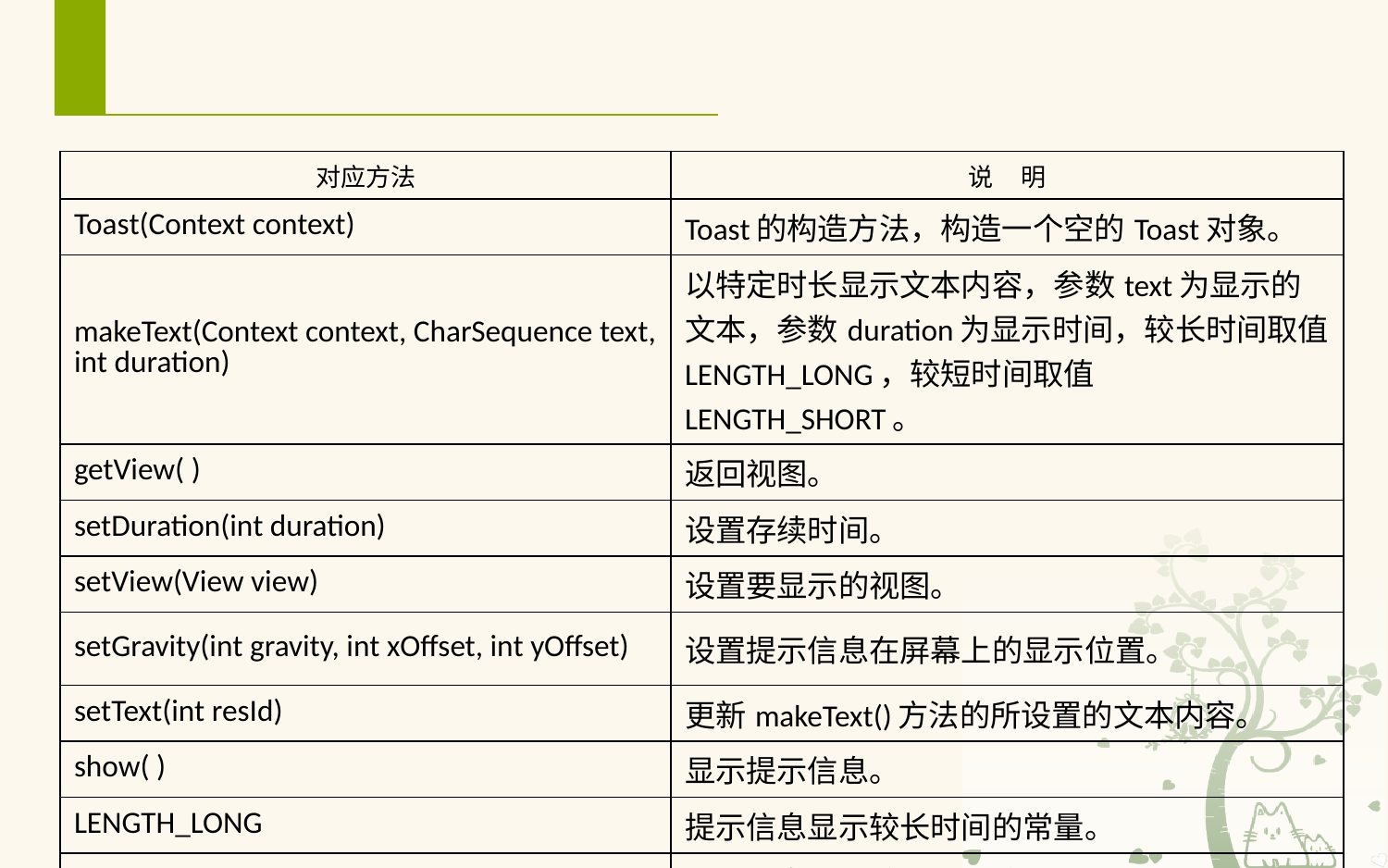

# Toast类的常用方法
| 对应方法 | 说 明 |
| --- | --- |
| Toast(Context context) | Toast的构造方法，构造一个空的Toast对象。 |
| makeText(Context context, CharSequence text, int duration) | 以特定时长显示文本内容，参数text为显示的文本，参数duration为显示时间，较长时间取值LENGTH\_LONG，较短时间取值LENGTH\_SHORT。 |
| getView( ) | 返回视图。 |
| setDuration(int duration) | 设置存续时间。 |
| setView(View view) | 设置要显示的视图。 |
| setGravity(int gravity, int xOffset, int yOffset) | 设置提示信息在屏幕上的显示位置。 |
| setText(int resId) | 更新makeText()方法的所设置的文本内容。 |
| show( ) | 显示提示信息。 |
| LENGTH\_LONG | 提示信息显示较长时间的常量。 |
| LENGTH\_SHORT | 提示信息显示较短时间的常量。 |